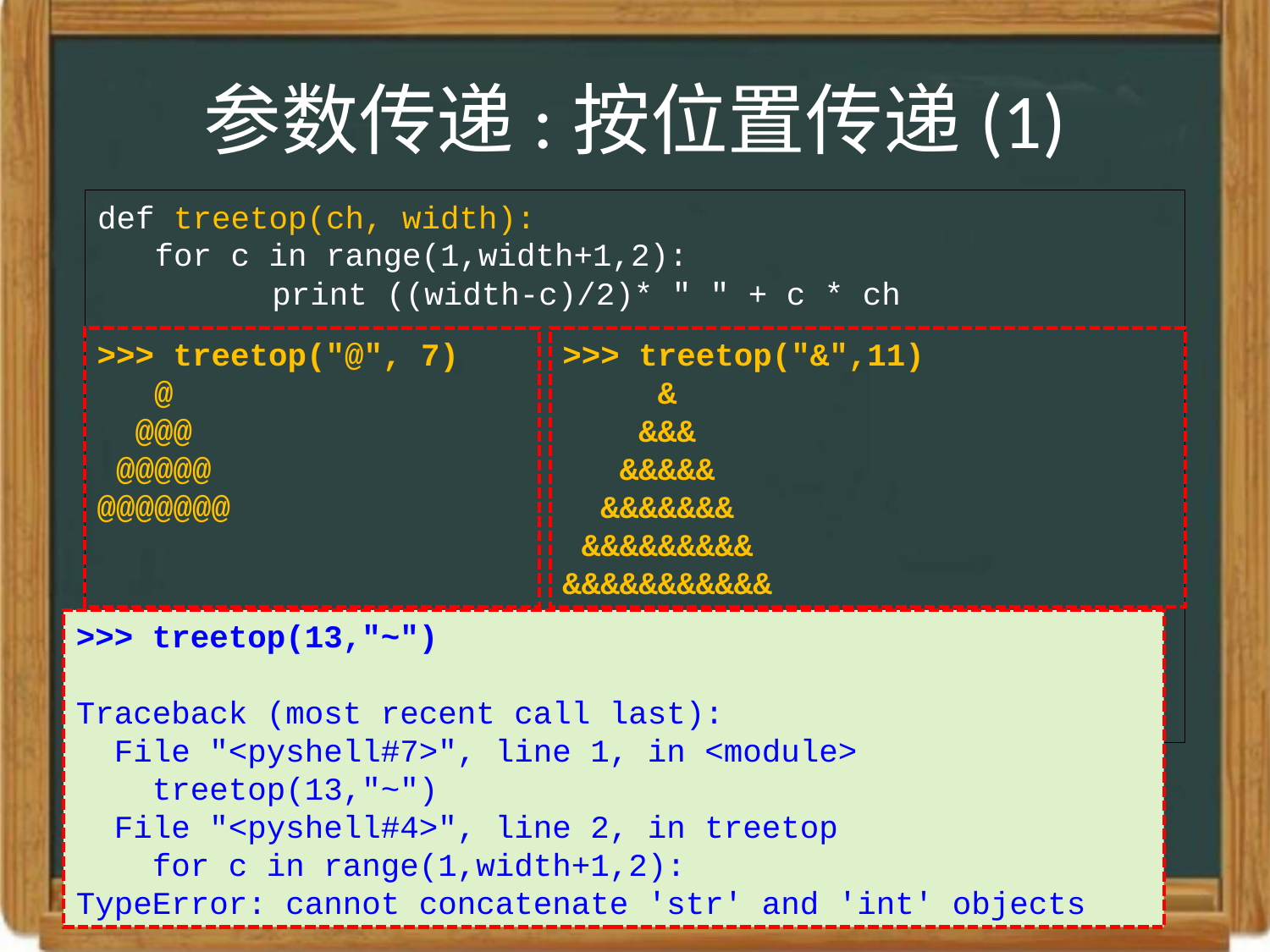

# 参数传递:按位置传递(1)
def treetop(ch, width):
   for c in range(1,width+1,2):
		print ((width-c)/2)* " " + c * ch
>>> treetop("@", 7)
   @
  @@@
 @@@@@
@@@@@@@

>>> treetop("&",11)
     &
    &&&
   &&&&&
  &&&&&&&
 &&&&&&&&&
&&&&&&&&&&&
>>> treetop(13,"~")

Traceback (most recent call last):
  File "<pyshell#7>", line 1, in <module>
    treetop(13,"~")
  File "<pyshell#4>", line 2, in treetop
    for c in range(1,width+1,2):
TypeError: cannot concatenate 'str' and 'int' objects